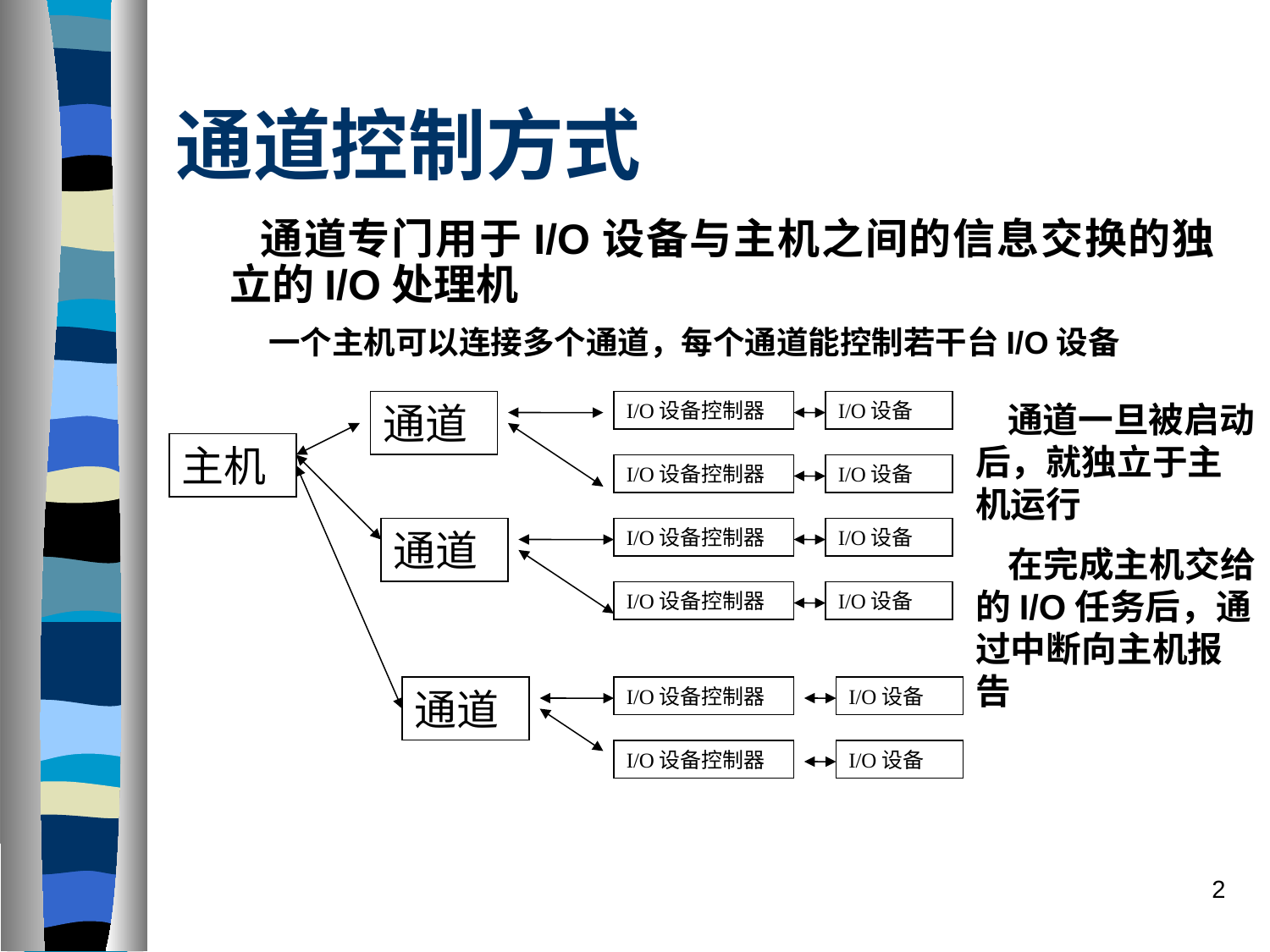

# 通道控制方式
      通道专门用于I/O设备与主机之间的信息交换的独立的I/O处理机
        一个主机可以连接多个通道，每个通道能控制若干台I/O设备
通道
I/O设备控制器
I/O设备
   通道一旦被启动后，就独立于主机运行
   在完成主机交给的I/O任务后，通过中断向主机报告

主机

I/O设备控制器
I/O设备

通道
I/O设备控制器
I/O设备

I/O设备控制器
I/O设备

通道
I/O设备控制器
I/O设备

I/O设备控制器
I/O设备

2